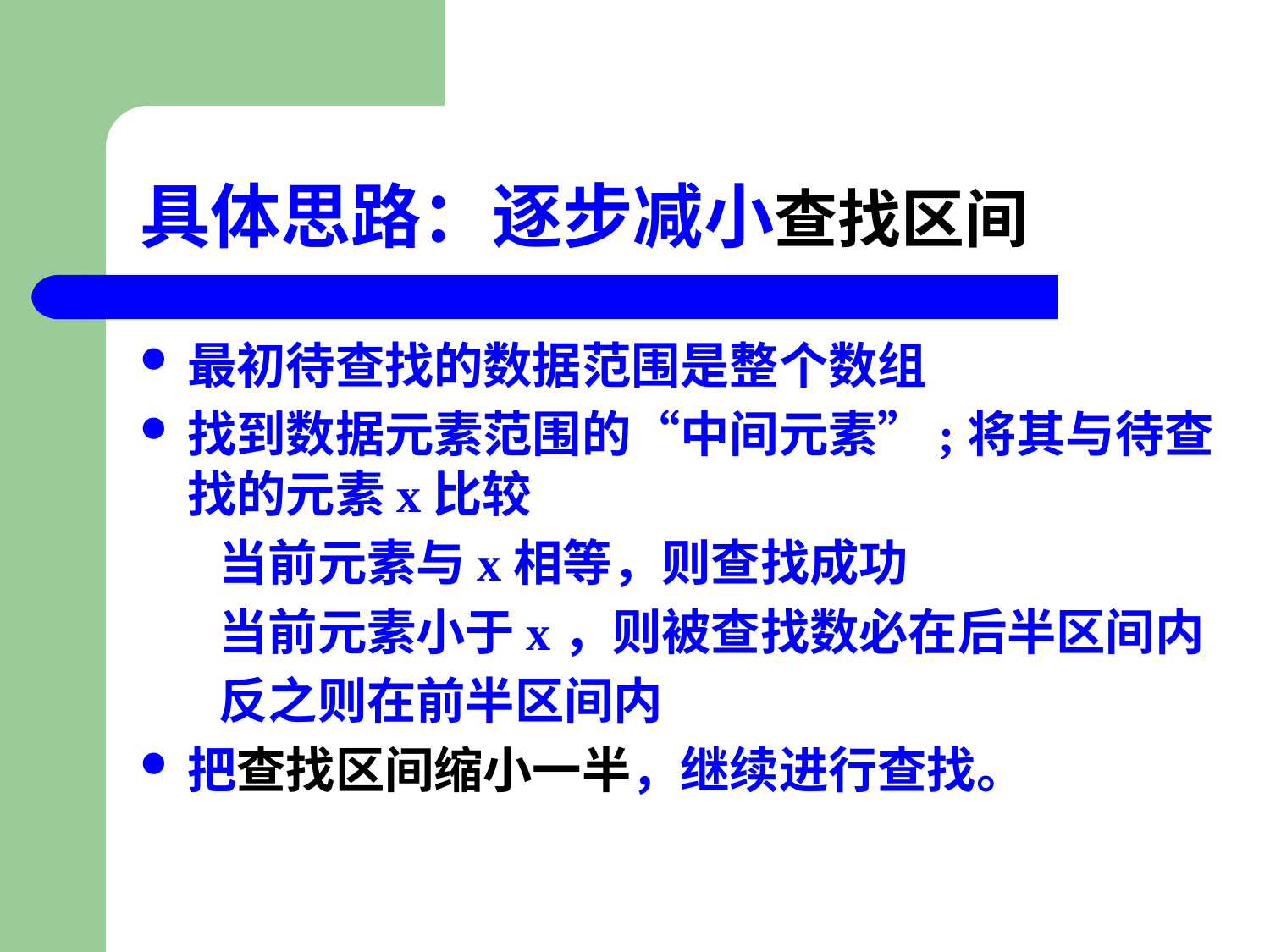

# 具体思路：逐步减小查找区间
最初待查找的数据范围是整个数组
找到数据元素范围的“中间元素”;将其与待查找的元素x比较
      当前元素与x相等，则查找成功
      当前元素小于x，则被查找数必在后半区间内
      反之则在前半区间内
把查找区间缩小一半，继续进行查找。